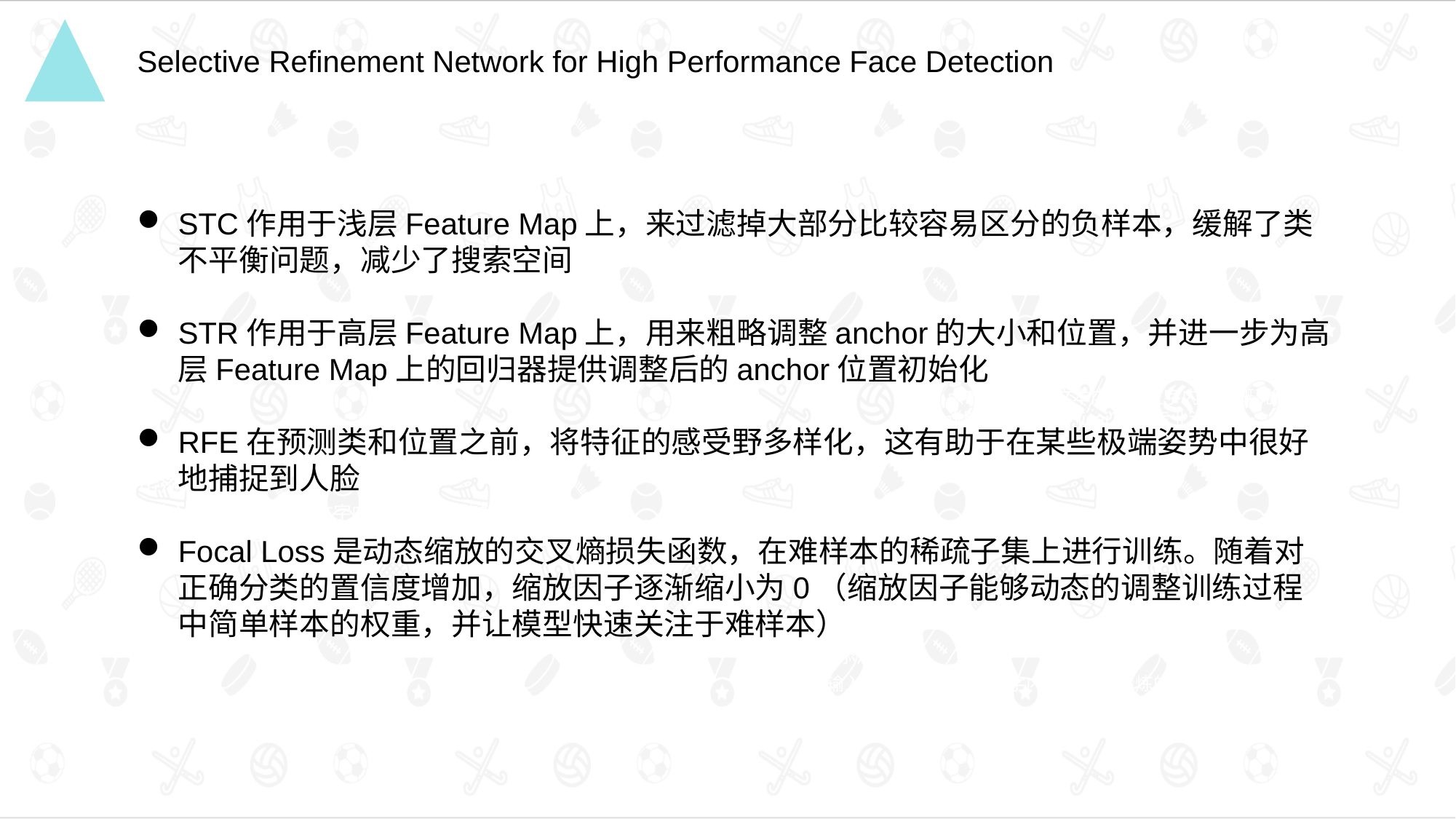

Selective Refinement Network for High Performance Face Detection
STC作用于浅层Feature Map上，来过滤掉大部分比较容易区分的负样本，缓解了类不平衡问题，减少了搜索空间

STR作用于高层Feature Map上，用来粗略调整anchor的大小和位置，并进一步为高层Feature Map上的回归器提供调整后的anchor位置初始化

RFE在预测类和位置之前，将特征的感受野多样化，这有助于在某些极端姿势中很好地捕捉到人脸

Focal Loss是动态缩放的交叉熵损失函数，在难样本的稀疏子集上进行训练。随着对正确分类的置信度增加，缩放因子逐渐缩小为0（缩放因子能够动态的调整训练过程中简单样本的权重，并让模型快速关注于难样本）
点击输入简要文本内容，文字内容需概况精炼的说明
点击添加文本
点击输入简要文本内容，文字内容需概况精炼的说明该分项内容licai2011专业设计……
点击添加文本
点击输入简要文本内容，文字内容需概况精炼的说明该分项内容licai2011专业设计……
点击添加文本
点击输入简要文本内容，文字内容需概况精炼的说明该分项内容licai2011专业设计……